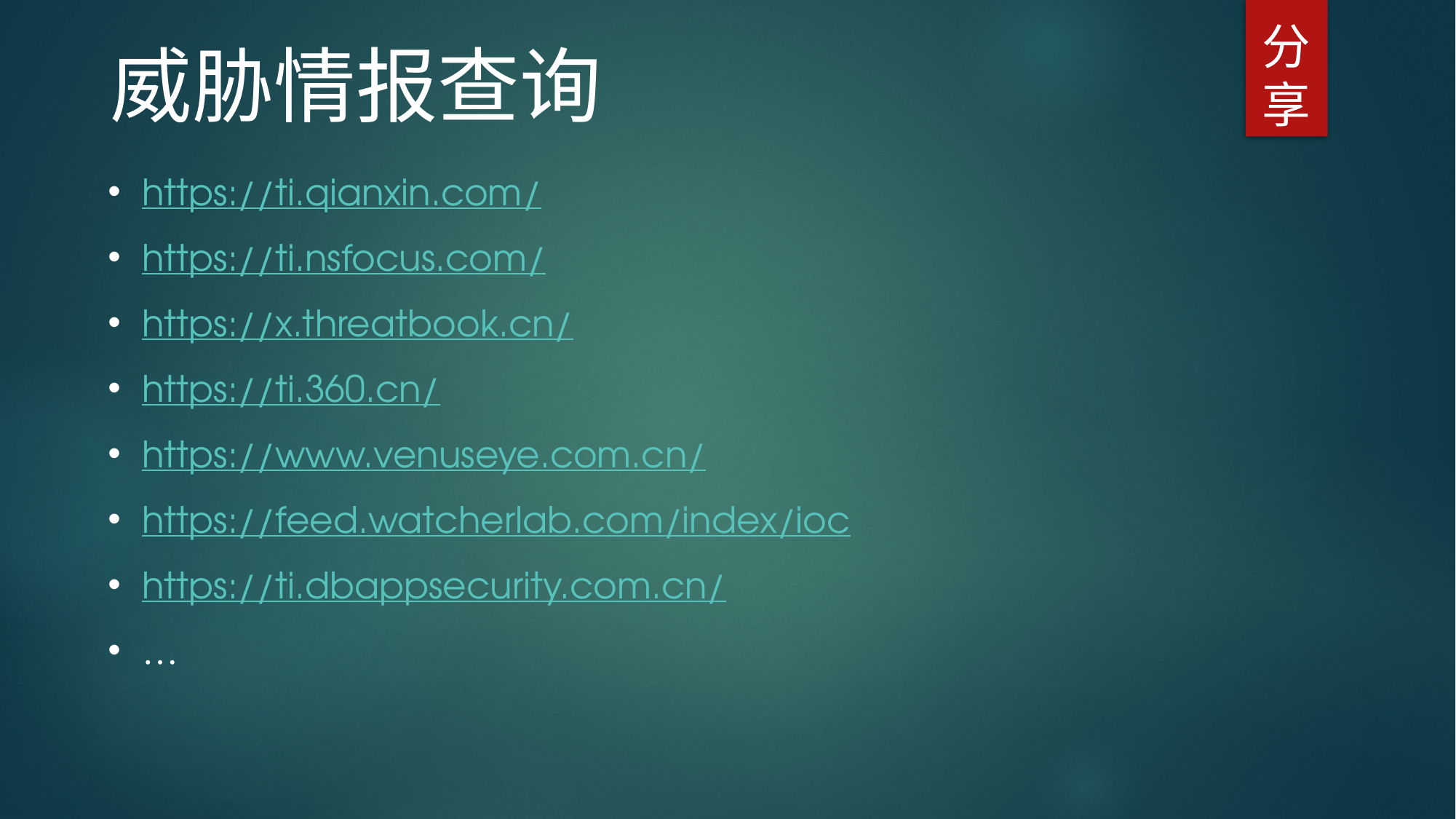

分享
威胁情报查询
https://ti.qianxin.com/
https://ti.nsfocus.com/
https://x.threatbook.cn/
https://ti.360.cn/
https://www.venuseye.com.cn/
https://feed.watcherlab.com/index/ioc
https://ti.dbappsecurity.com.cn/
…